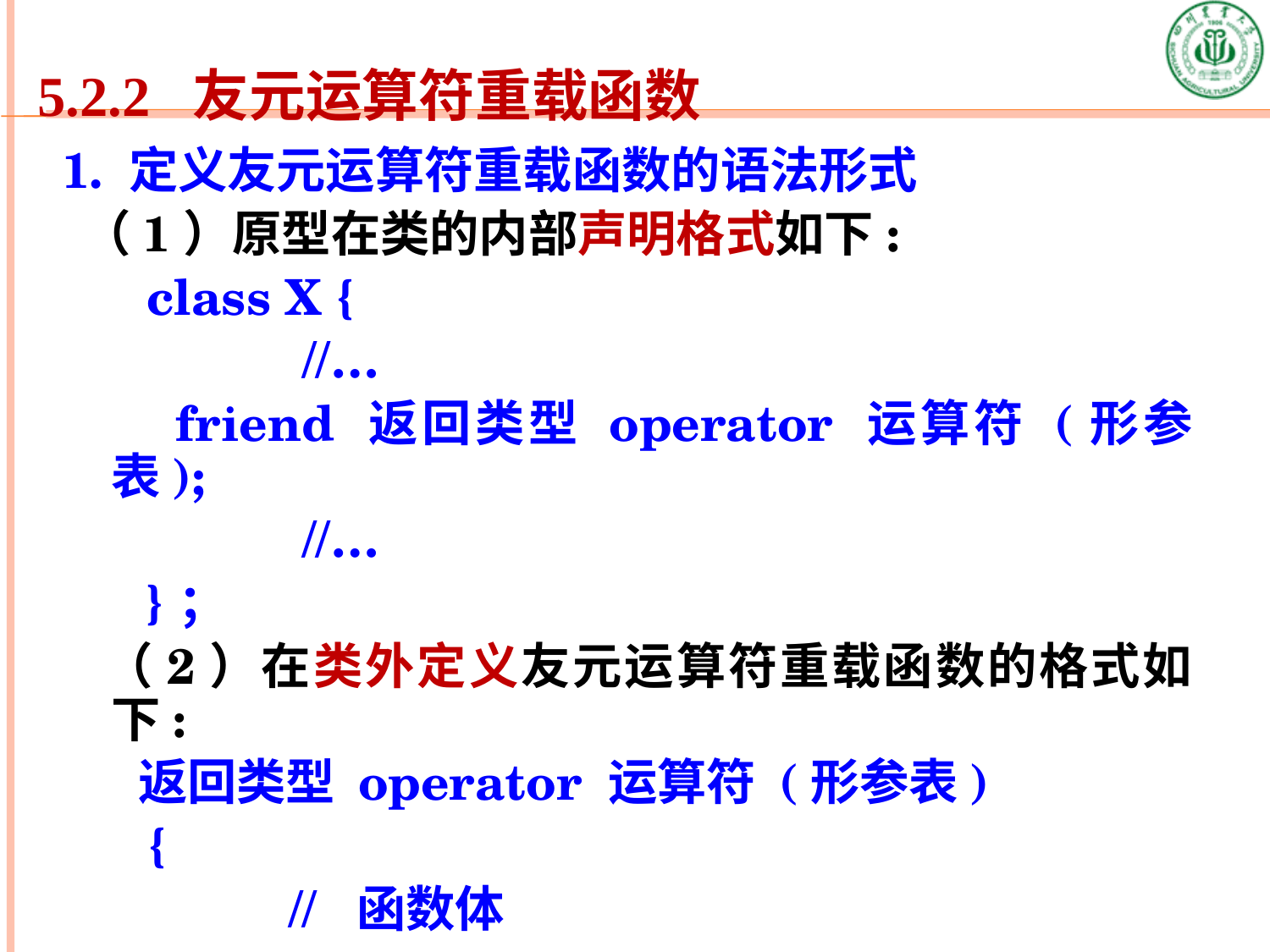

5.2.2  友元运算符重载函数
 1. 定义友元运算符重载函数的语法形式
  （1）原型在类的内部声明格式如下:
       class X {
                  //…
       friend 返回类型 operator 运算符 (形参表);
                  //…
       }；
   （2）在类外定义友元运算符重载函数的格式如下:
       返回类型 operator 运算符 (形参表)
       {
                 //  函数体
        }